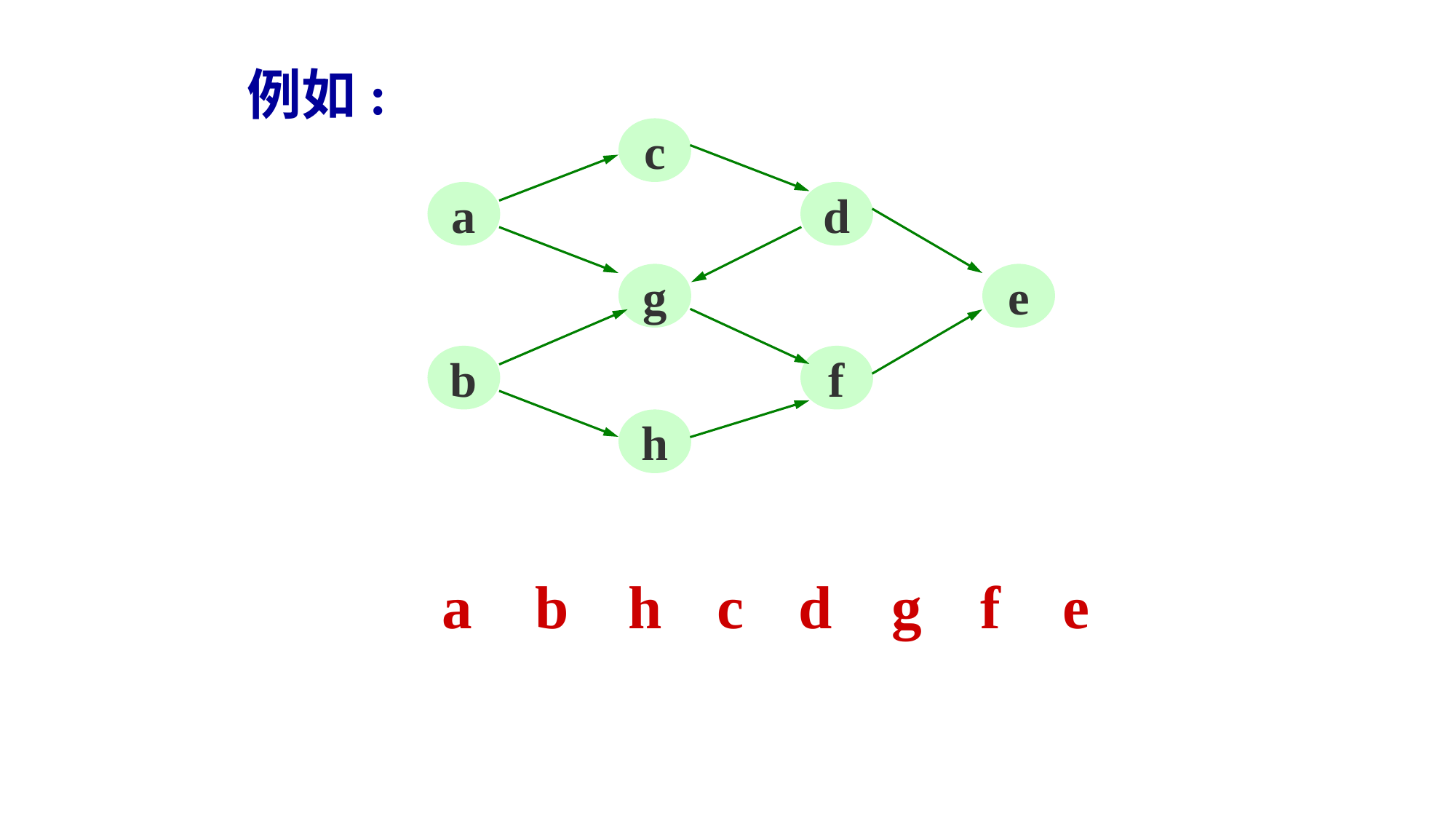

例如:
c

a
d

g
e

b
f

h

a
b
h
c
d
g
f
e